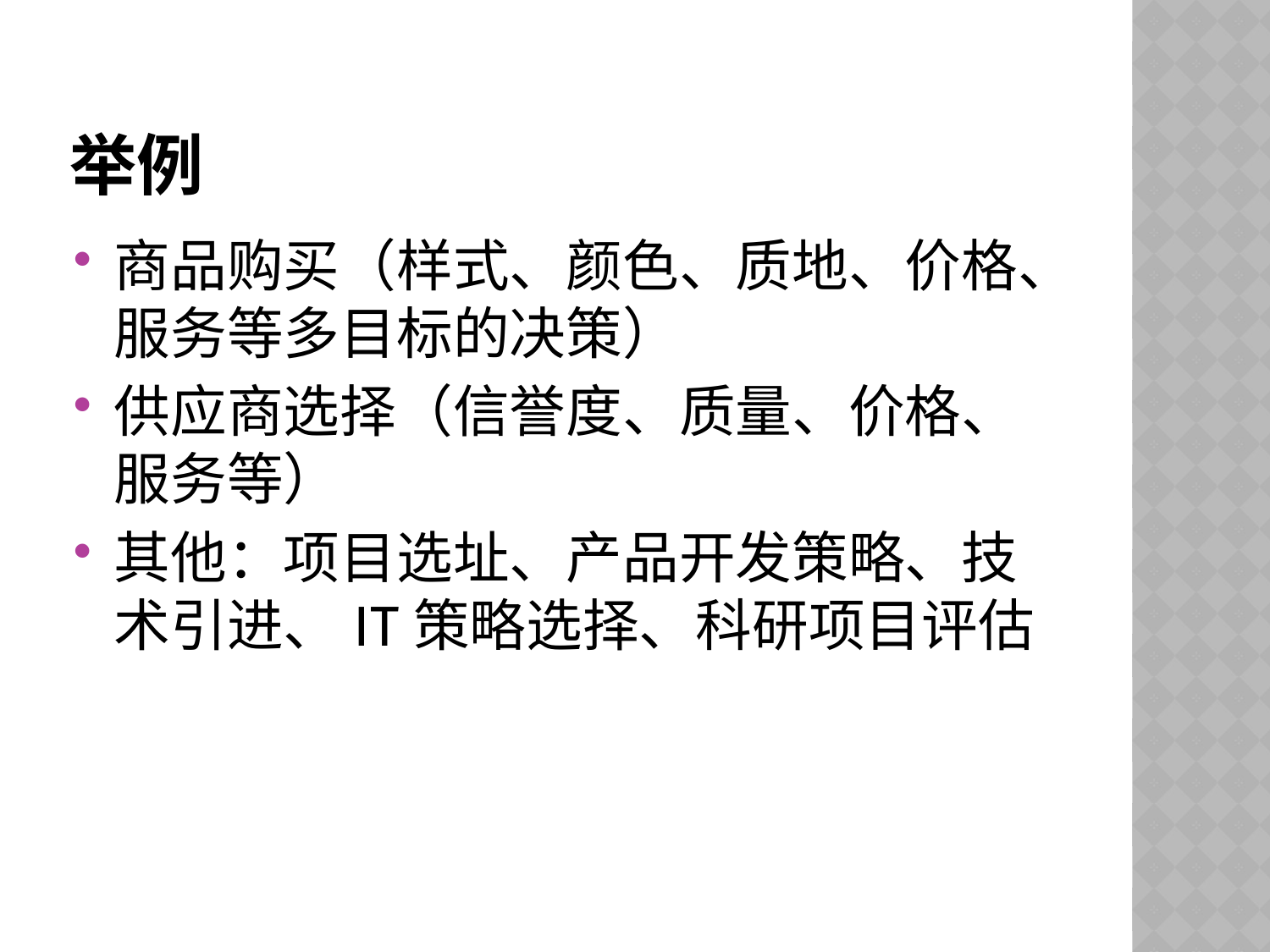

# 举例
商品购买（样式、颜色、质地、价格、服务等多目标的决策）
供应商选择（信誉度、质量、价格、服务等）
其他：项目选址、产品开发策略、技术引进、IT策略选择、科研项目评估